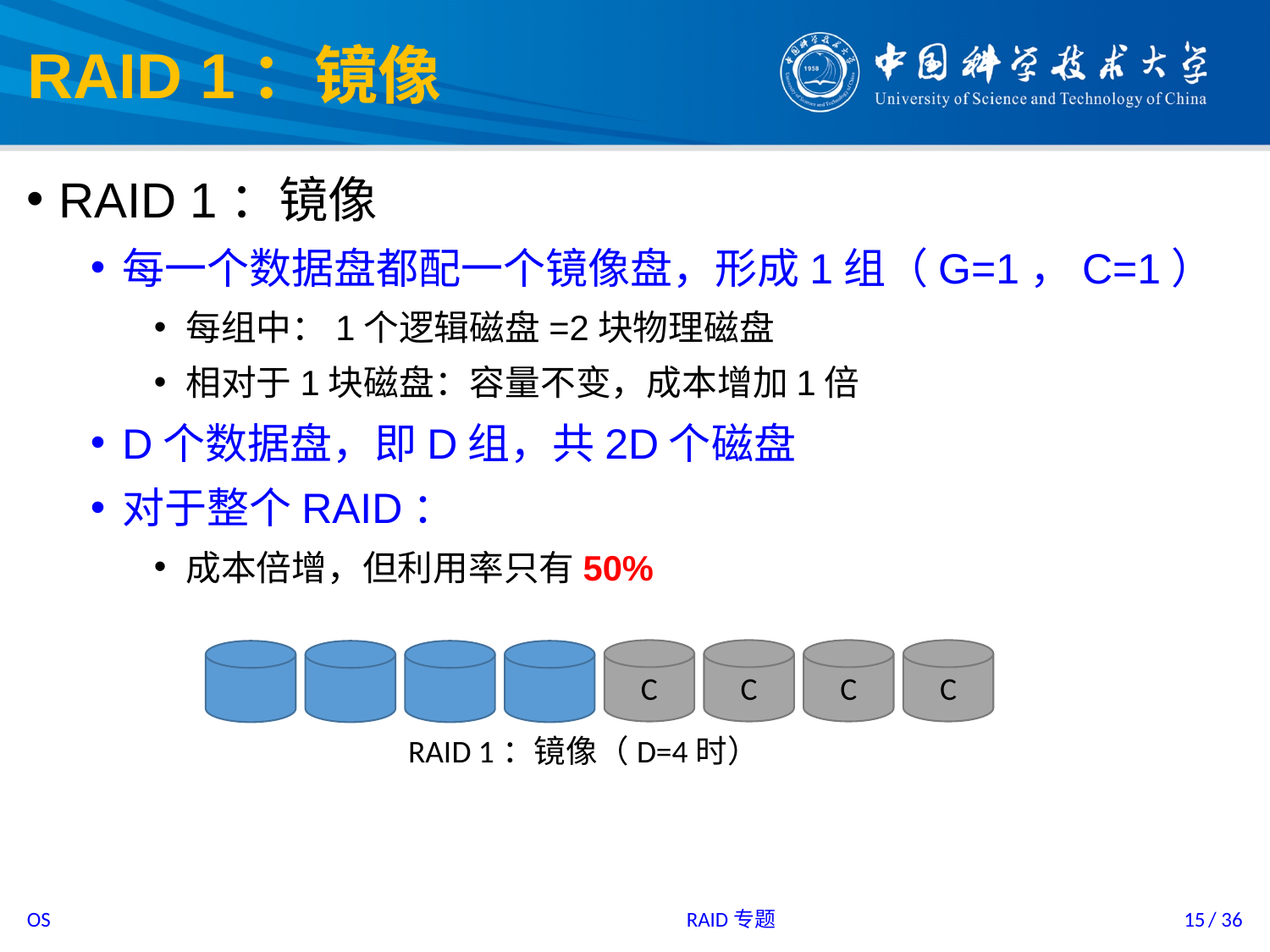

# RAID 1：镜像
RAID 1：镜像
每一个数据盘都配一个镜像盘，形成1组（G=1，C=1）
每组中：1个逻辑磁盘=2块物理磁盘
相对于1块磁盘：容量不变，成本增加1倍
D个数据盘，即D组，共2D个磁盘
对于整个RAID：
成本倍增，但利用率只有50%

C
C
C
C

RAID 1：镜像（D=4时）
RAID专题
15